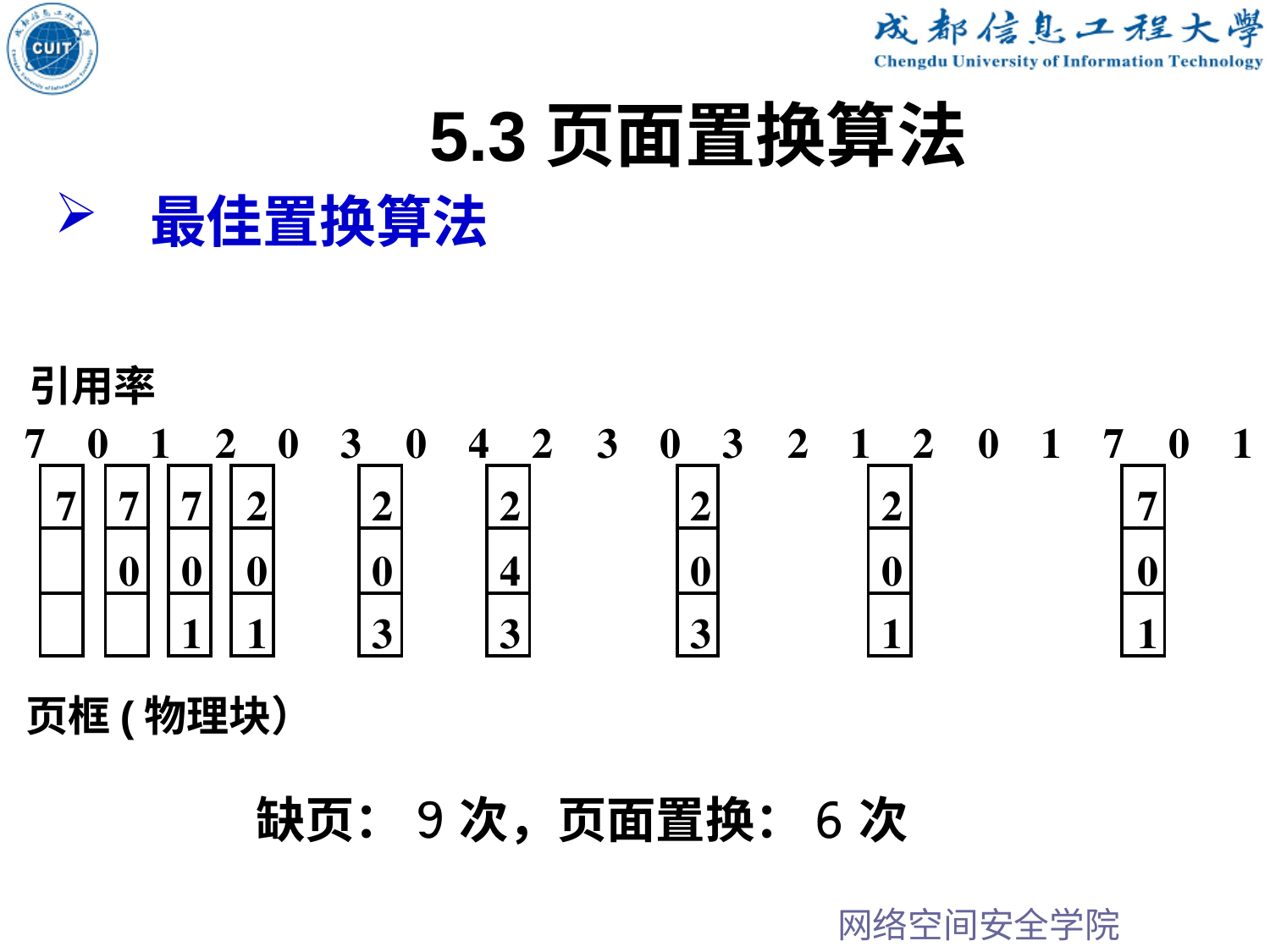

5.3页面置换算法
最佳置换算法
引用率
7
0
1
2
0
3
0
4
2
3
0
3
2
1
2
0
1
7
0
1

7
7
7
2
2
2
2
2
7

0
0
0
0
4
0
0
0

1
1
3
3
3
1
1
页框(物理块）
缺页：9次，页面置换：6次